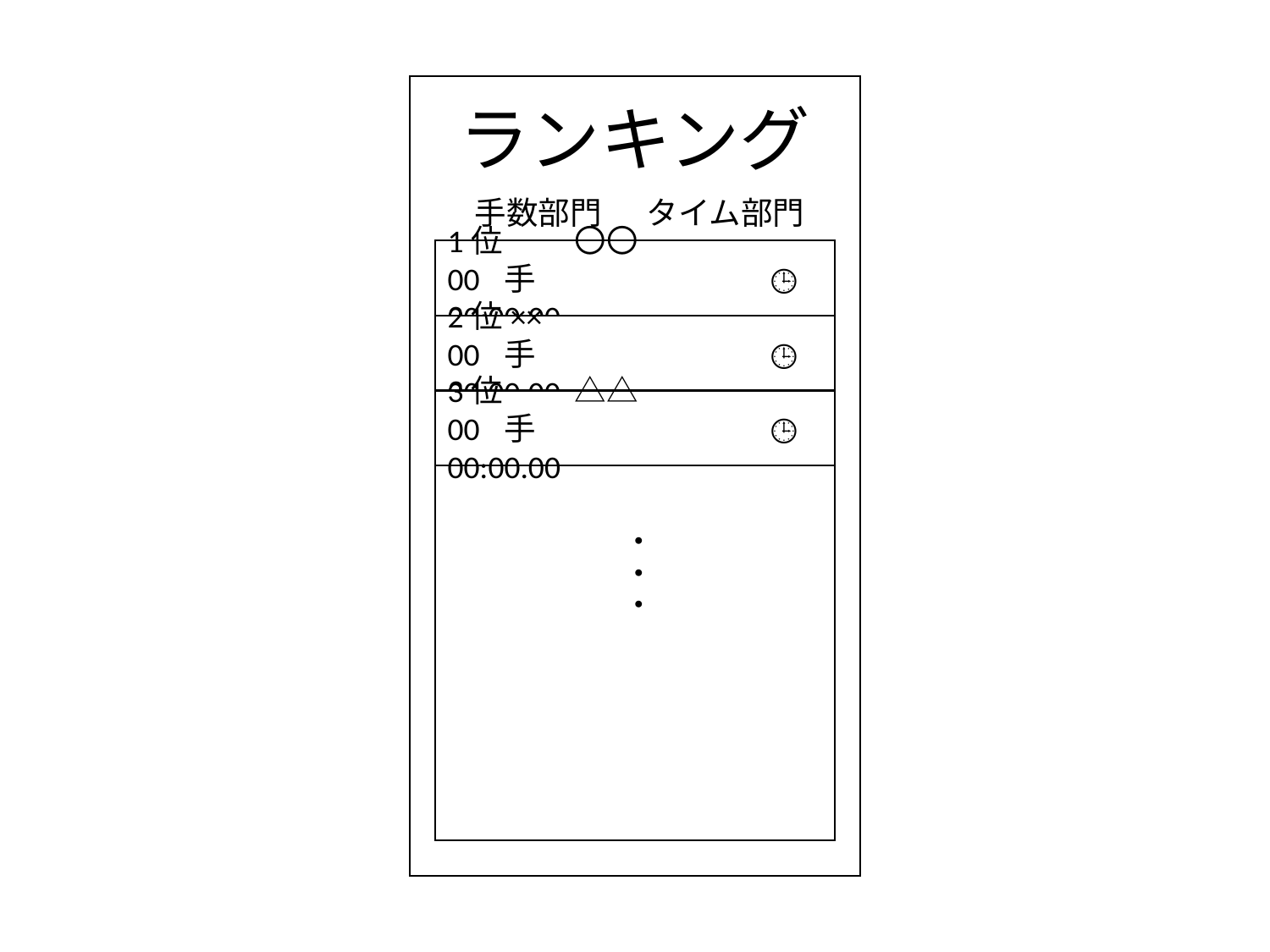

ランキング
手数部門
タイム部門

1位	〇〇
00手		🕒00:00.00
2位××
00手		🕒00:00.00
3位	△△
00手		🕒00:00.00
・・・